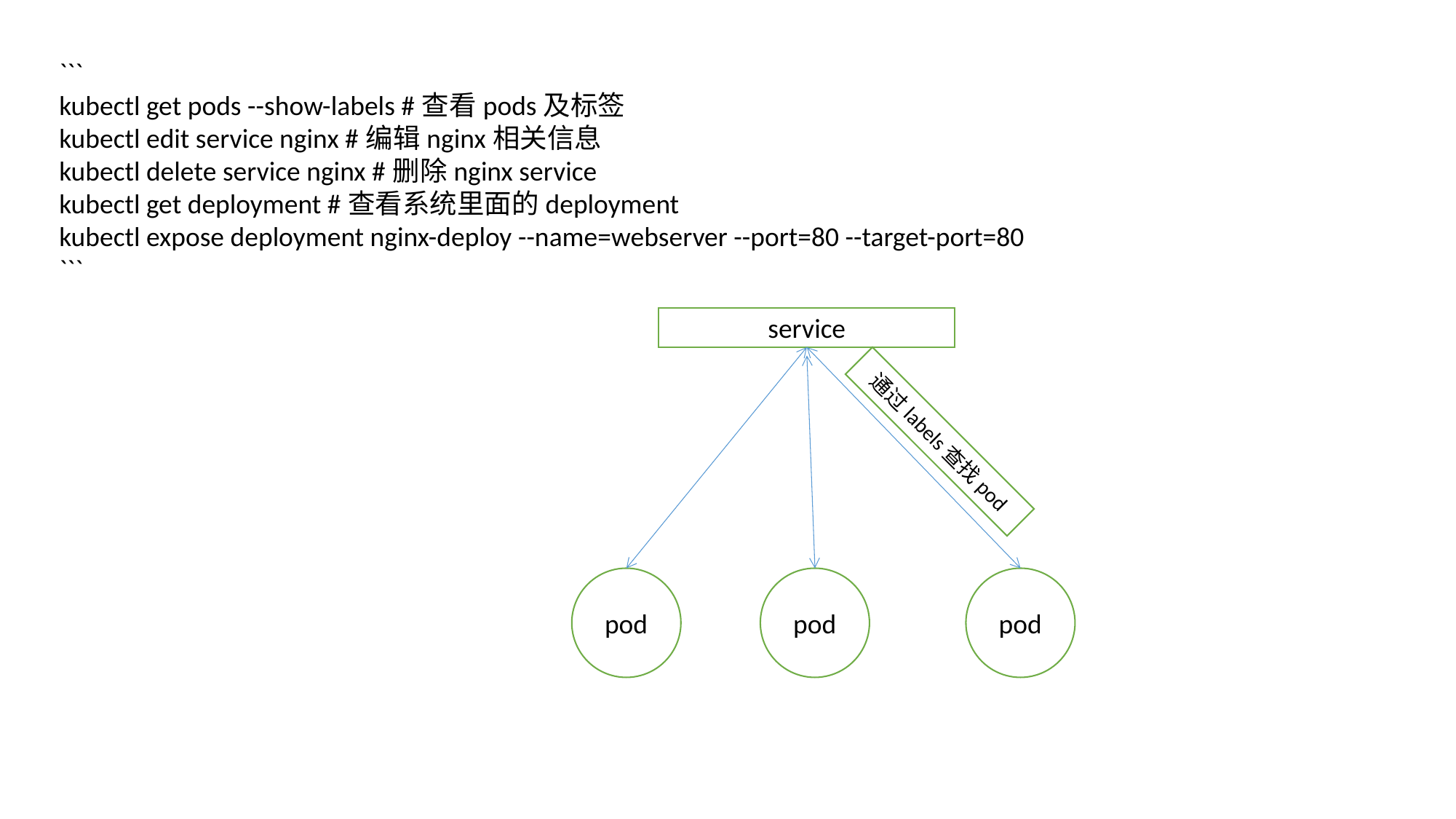

```
kubectl get pods --show-labels #查看pods及标签
kubectl edit service nginx #编辑nginx相关信息
kubectl delete service nginx #删除nginx service
kubectl get deployment #查看系统里面的deployment
kubectl expose deployment nginx-deploy --name=webserver --port=80 --target-port=80
```
service
通过labels查找pod
pod
pod
pod